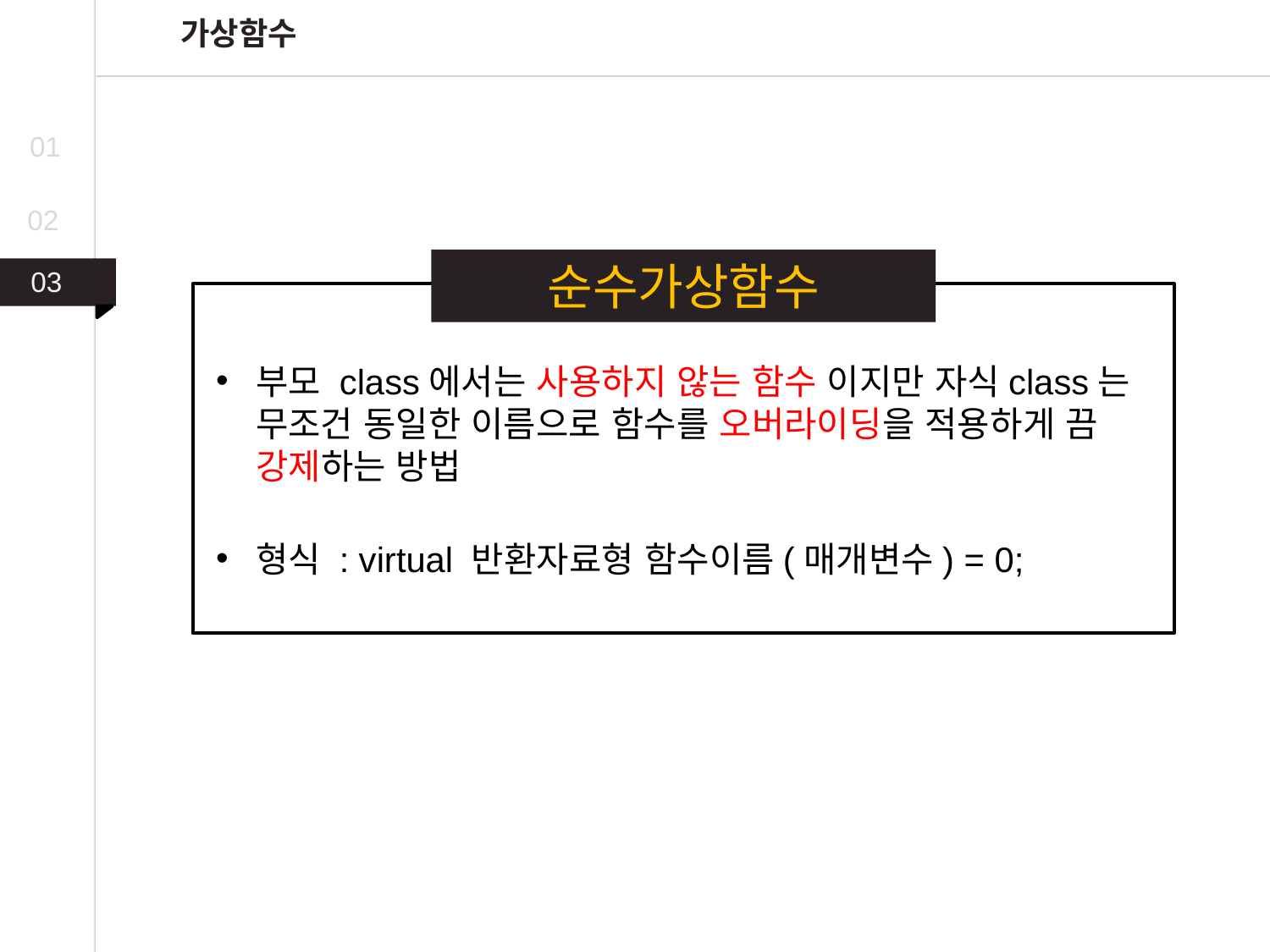

가상함수
01
02
순수가상함수

03

03
02

부모 class에서는 사용하지 않는 함수 이지만 자식class는 무조건 동일한 이름으로 함수를 오버라이딩을 적용하게 끔 강제하는 방법

형식 : virtual 반환자료형 함수이름(매개변수) = 0;